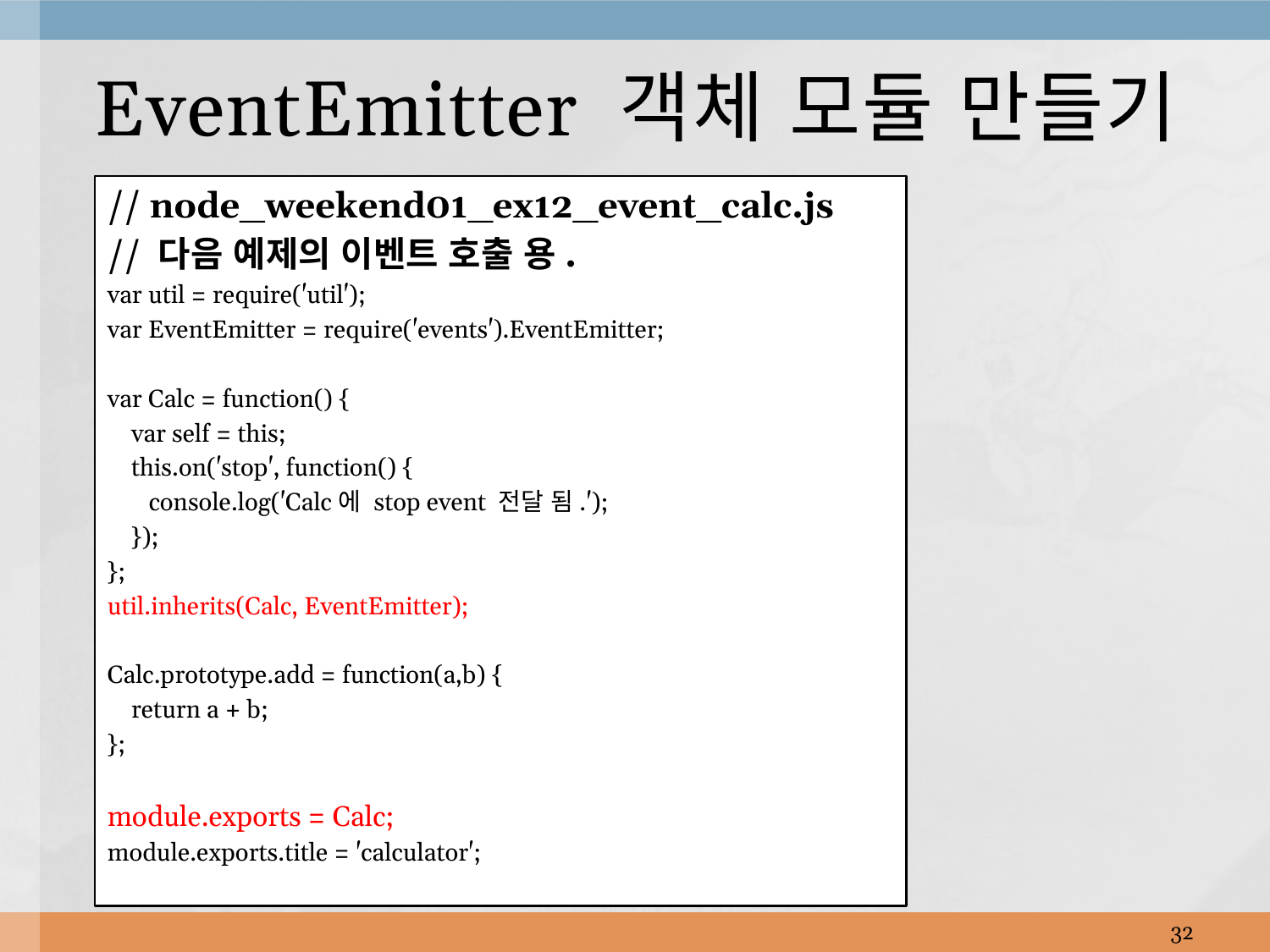

# EventEmitter 객체 모듈 만들기
// node_weekend01_ex12_event_calc.js
// 다음 예제의 이벤트 호출 용.
var util = require('util');
var EventEmitter = require('events').EventEmitter;

var Calc = function() {
    var self = this;
    this.on('stop', function() {
       console.log('Calc에 stop event 전달 됨.');
    });
};
util.inherits(Calc, EventEmitter);

Calc.prototype.add = function(a,b) {
    return a + b;
};

module.exports = Calc;
module.exports.title = 'calculator';
32